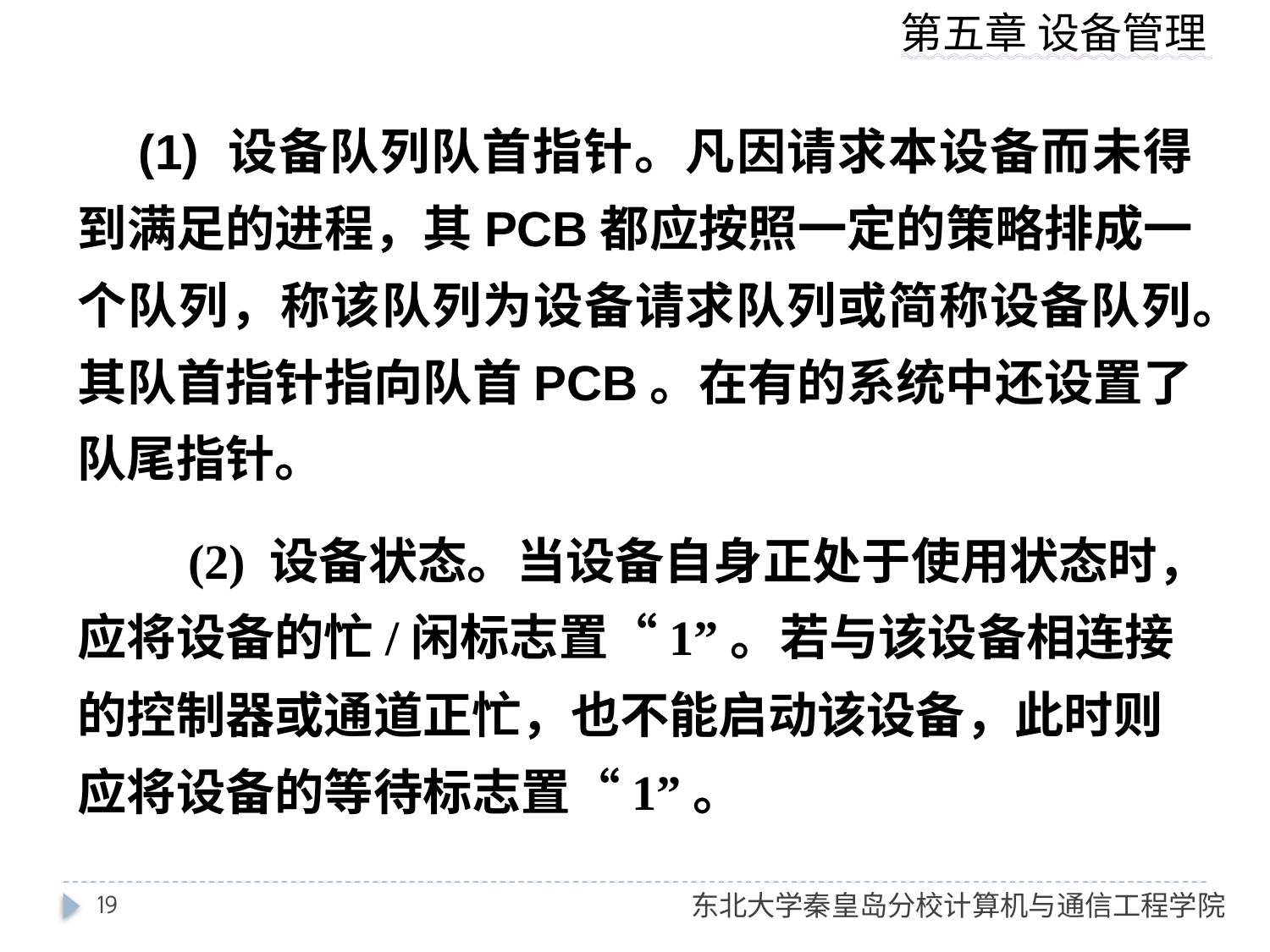

(1) 设备队列队首指针。凡因请求本设备而未得到满足的进程，其PCB都应按照一定的策略排成一个队列，称该队列为设备请求队列或简称设备队列。其队首指针指向队首PCB。在有的系统中还设置了队尾指针。
　　(2) 设备状态。当设备自身正处于使用状态时，应将设备的忙/闲标志置“1”。若与该设备相连接的控制器或通道正忙，也不能启动该设备，此时则应将设备的等待标志置“1”。

19